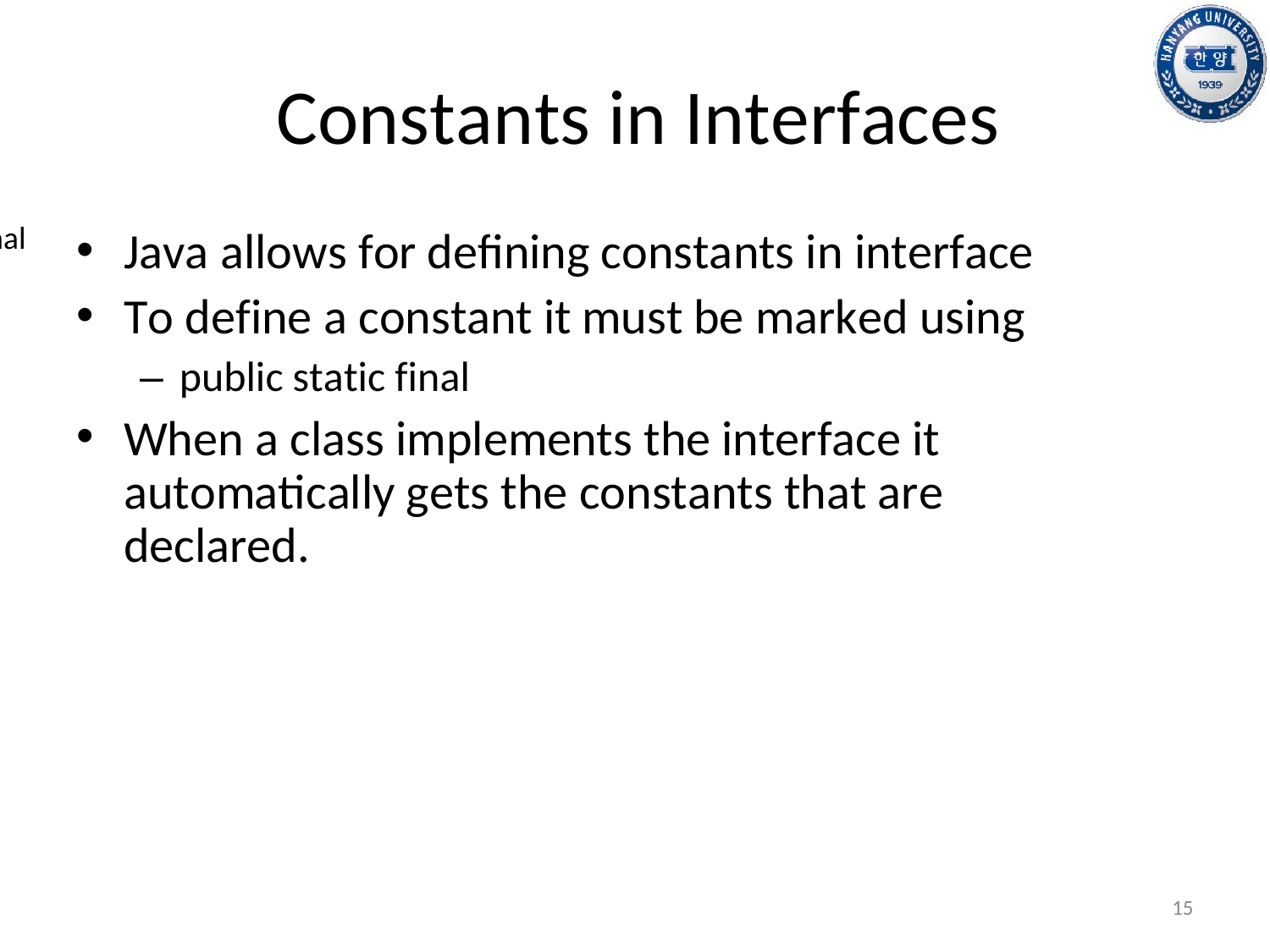

# Constants in Interfaces
상수는 public static final이 된다
Java allows for defining constants in interface
To define a constant it must be marked using
– public static final

When a class implements the interface it automatically gets the constants that are declared.

15